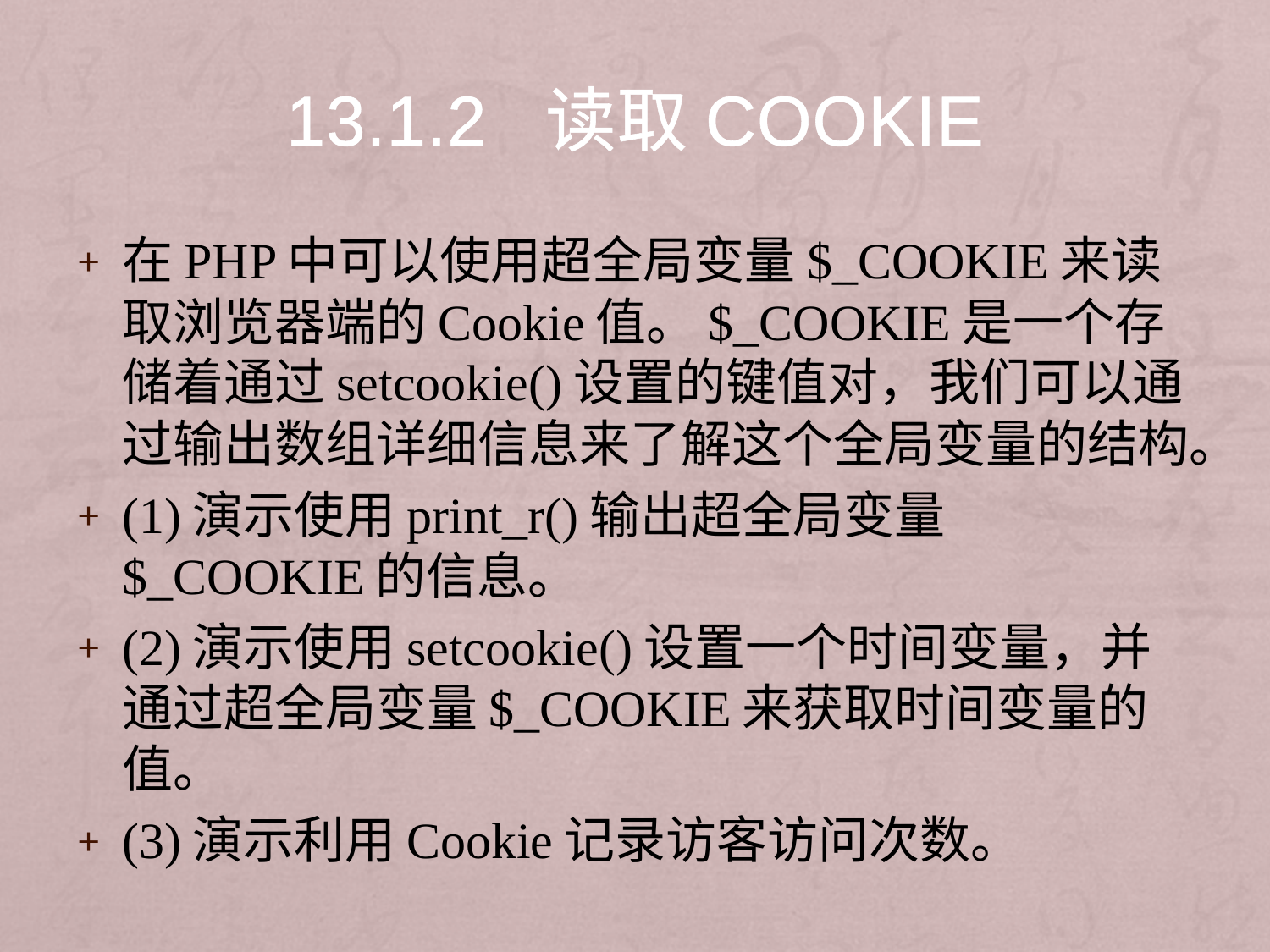

# 13.1.2  读取Cookie
在PHP中可以使用超全局变量$_COOKIE来读取浏览器端的Cookie值。$_COOKIE是一个存储着通过setcookie()设置的键值对，我们可以通过输出数组详细信息来了解这个全局变量的结构。
(1)演示使用print_r()输出超全局变量$_COOKIE的信息。
(2)演示使用setcookie()设置一个时间变量，并通过超全局变量$_COOKIE来获取时间变量的值。
(3)演示利用Cookie记录访客访问次数。